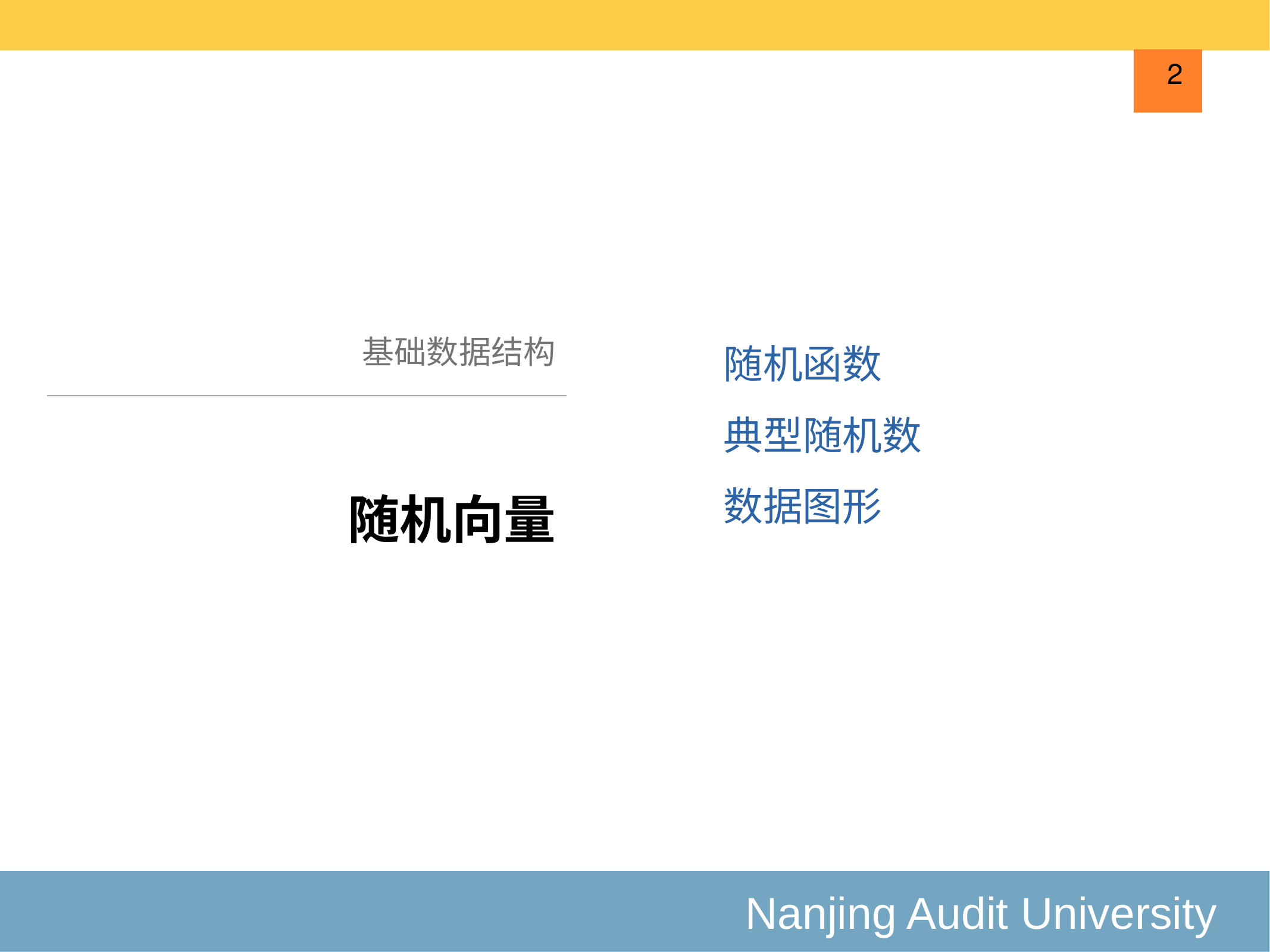

2
基础数据结构
随机函数
典型随机数
# 随机向量
数据图形